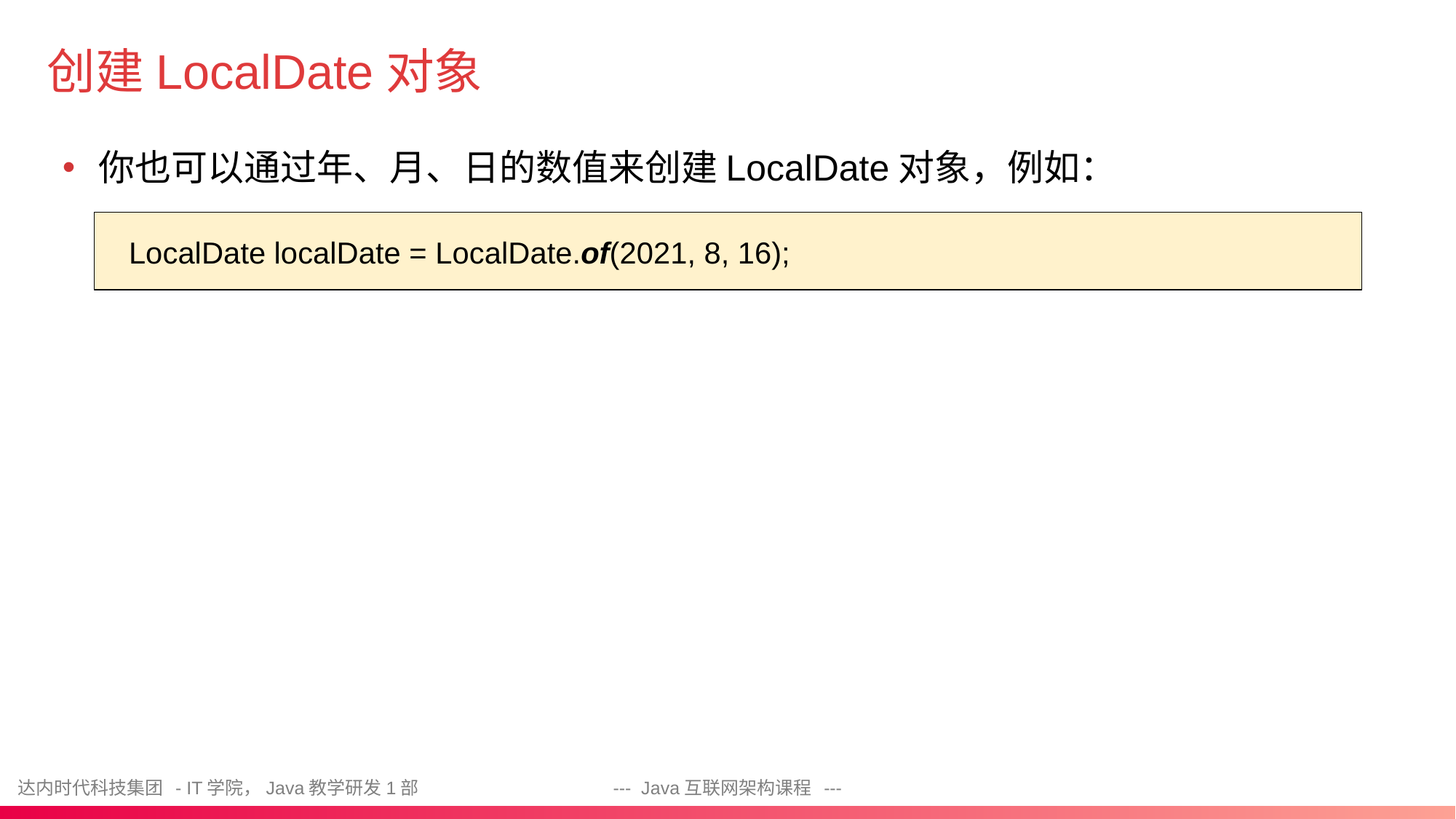

# 创建LocalDate对象
你也可以通过年、月、日的数值来创建LocalDate对象，例如：
LocalDate localDate = LocalDate.of(2021, 8, 16);